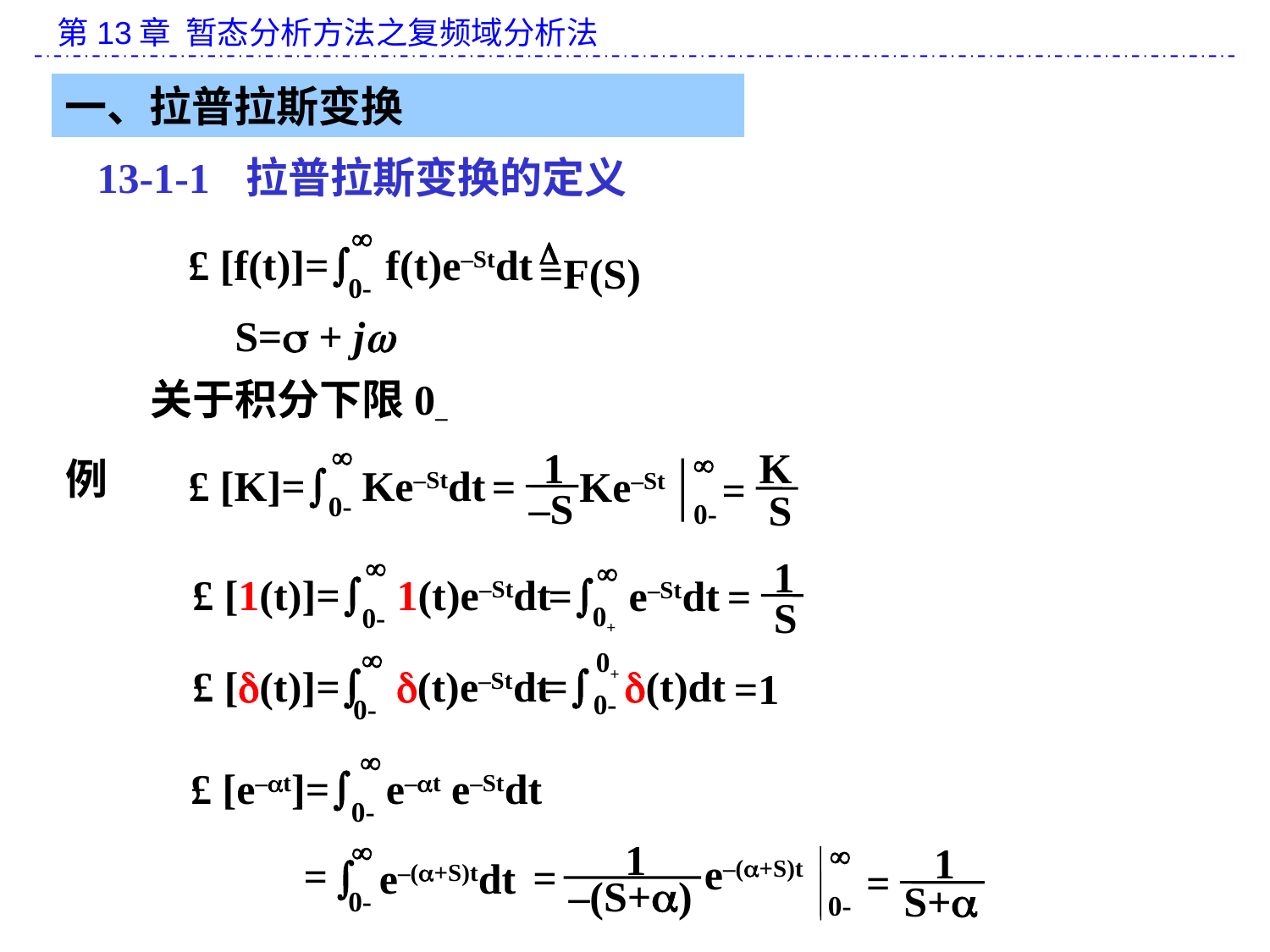

一、拉普拉斯变换
13-1-1 拉普拉斯变换的定义
∞
£ [f(t)]=∫   f(t)e–Stdt
0-
Δ
=F(S)
S=σ + jω
关于积分下限0–
∞
£ [K]=∫   Ke–Stdt
0-
1
∞
=      Ke–St

–S

0-
K
=
S

例
∞
£ [1(t)]=∫   1(t)e–Stdt
0-
1
=
S

∞
=∫   e–Stdt
0+
∞
£ [δ(t)]=∫   δ(t)e–Stdt
0-
0+
=∫   δ(t)dt
0-
=1
∞
£ [e–αt]=∫   e–αt e–Stdt
0-
∞
∫  e–(α+S)tdt
0-
=
1
–(S+α)

∞
  e–(α+S)t
=

0-
1
=
S+α